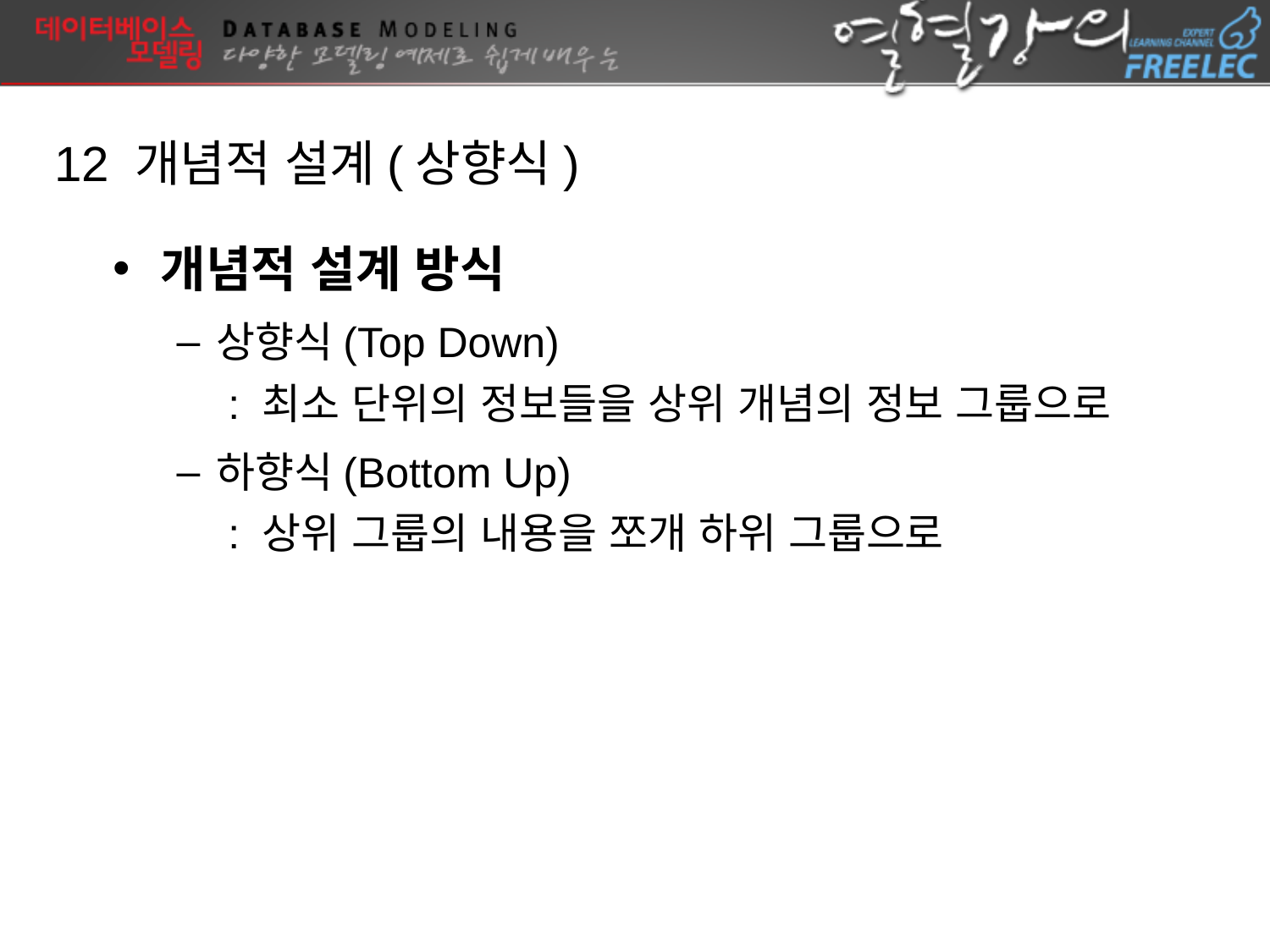

12 개념적 설계(상향식)
개념적 설계 방식
상향식(Top Down)
 : 최소 단위의 정보들을 상위 개념의 정보 그룹으로
하향식(Bottom Up)
 : 상위 그룹의 내용을 쪼개 하위 그룹으로